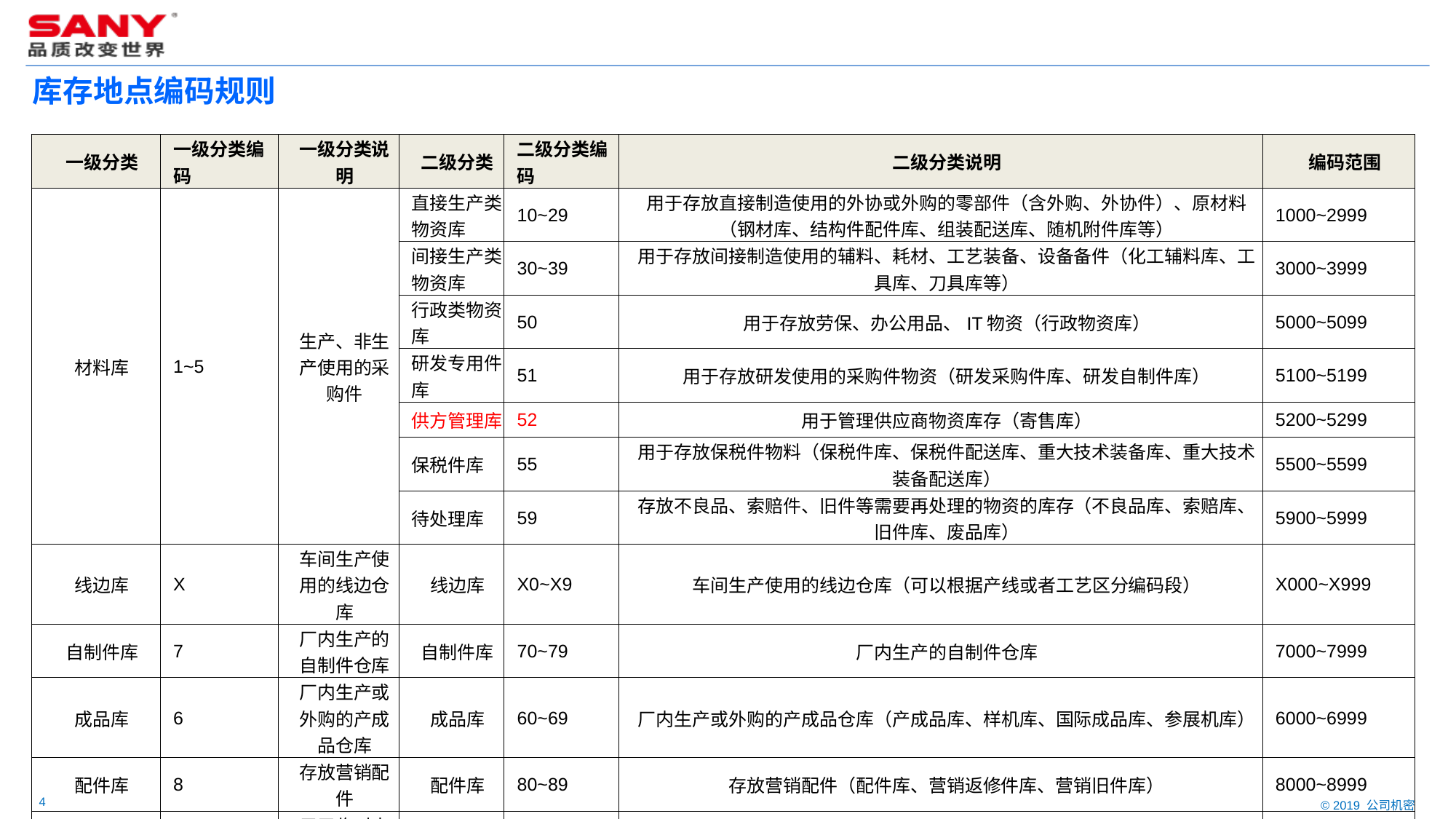

# 库存地点编码规则
| 一级分类 | 一级分类编码 | 一级分类说明 | 二级分类 | 二级分类编码 | 二级分类说明 | 编码范围 |
| --- | --- | --- | --- | --- | --- | --- |
| 材料库 | 1~5 | 生产、非生产使用的采购件 | 直接生产类物资库 | 10~29 | 用于存放直接制造使用的外协或外购的零部件（含外购、外协件）、原材料（钢材库、结构件配件库、组装配送库、随机附件库等） | 1000~2999 |
|  |  |  | 间接生产类物资库 | 30~39 | 用于存放间接制造使用的辅料、耗材、工艺装备、设备备件（化工辅料库、工具库、刀具库等） | 3000~3999 |
|  |  |  | 行政类物资库 | 50 | 用于存放劳保、办公用品、IT物资（行政物资库） | 5000~5099 |
|  |  |  | 研发专用件库 | 51 | 用于存放研发使用的采购件物资（研发采购件库、研发自制件库） | 5100~5199 |
|  |  |  | 供方管理库 | 52 | 用于管理供应商物资库存（寄售库） | 5200~5299 |
|  |  |  | 保税件库 | 55 | 用于存放保税件物料（保税件库、保税件配送库、重大技术装备库、重大技术装备配送库） | 5500~5599 |
|  |  |  | 待处理库 | 59 | 存放不良品、索赔件、旧件等需要再处理的物资的库存（不良品库、索赔库、旧件库、废品库） | 5900~5999 |
| 线边库 | X | 车间生产使用的线边仓库 | 线边库 | X0~X9 | 车间生产使用的线边仓库（可以根据产线或者工艺区分编码段） | X000~X999 |
| 自制件库 | 7 | 厂内生产的自制件仓库 | 自制件库 | 70~79 | 厂内生产的自制件仓库 | 7000~7999 |
| 成品库 | 6 | 厂内生产或外购的产成品仓库 | 成品库 | 60~69 | 厂内生产或外购的产成品仓库（产成品库、样机库、国际成品库、参展机库） | 6000~6999 |
| 配件库 | 8 | 存放营销配件 | 配件库 | 80~89 | 存放营销配件（配件库、营销返修件库、营销旧件库） | 8000~8999 |
| 中转库 | T | 用于临时中转 | 中转库 | T0~T9 | 用于临时中转（转储T900库） | T000~T999 |